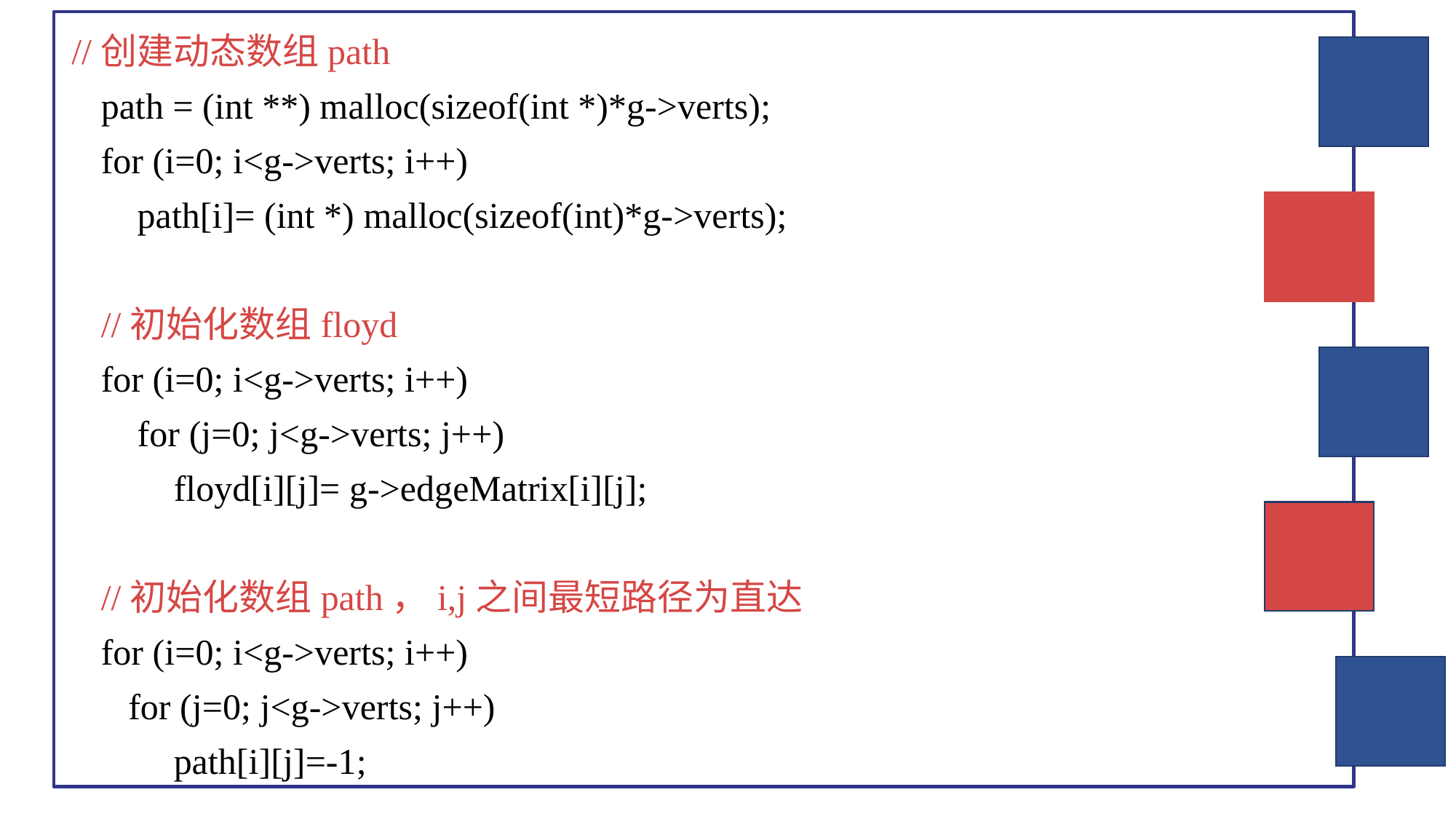

//创建动态数组path
    path = (int **) malloc(sizeof(int *)*g->verts);
    for (i=0; i<g->verts; i++)
        path[i]= (int *) malloc(sizeof(int)*g->verts);

    //初始化数组floyd
    for (i=0; i<g->verts; i++)
        for (j=0; j<g->verts; j++)
            floyd[i][j]= g->edgeMatrix[i][j];

    //初始化数组path，i,j之间最短路径为直达
    for (i=0; i<g->verts; i++)
       for (j=0; j<g->verts; j++)
            path[i][j]=-1;